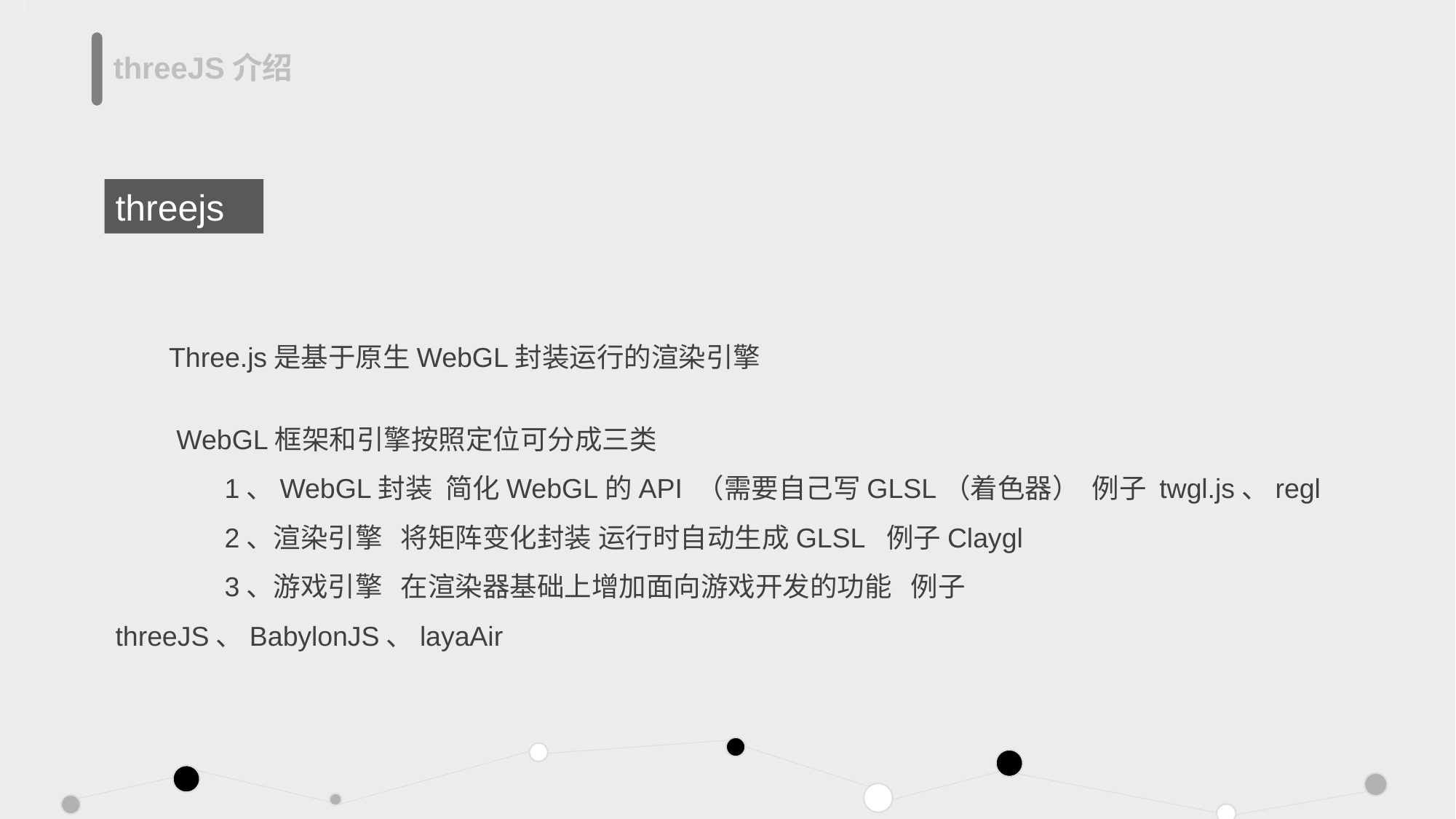

threeJS介绍

threejs

       Three.js是基于原生WebGL封装运行的渲染引擎

        WebGL框架和引擎按照定位可分成三类
	1、WebGL封装  简化WebGL的API （需要自己写GLSL（着色器）  例子 twgl.js、regl
	2、渲染引擎   将矩阵变化封装 运行时自动生成GLSL  例子Claygl
	3、游戏引擎   在渲染器基础上增加面向游戏开发的功能   例子threeJS、BabylonJS、layaAir